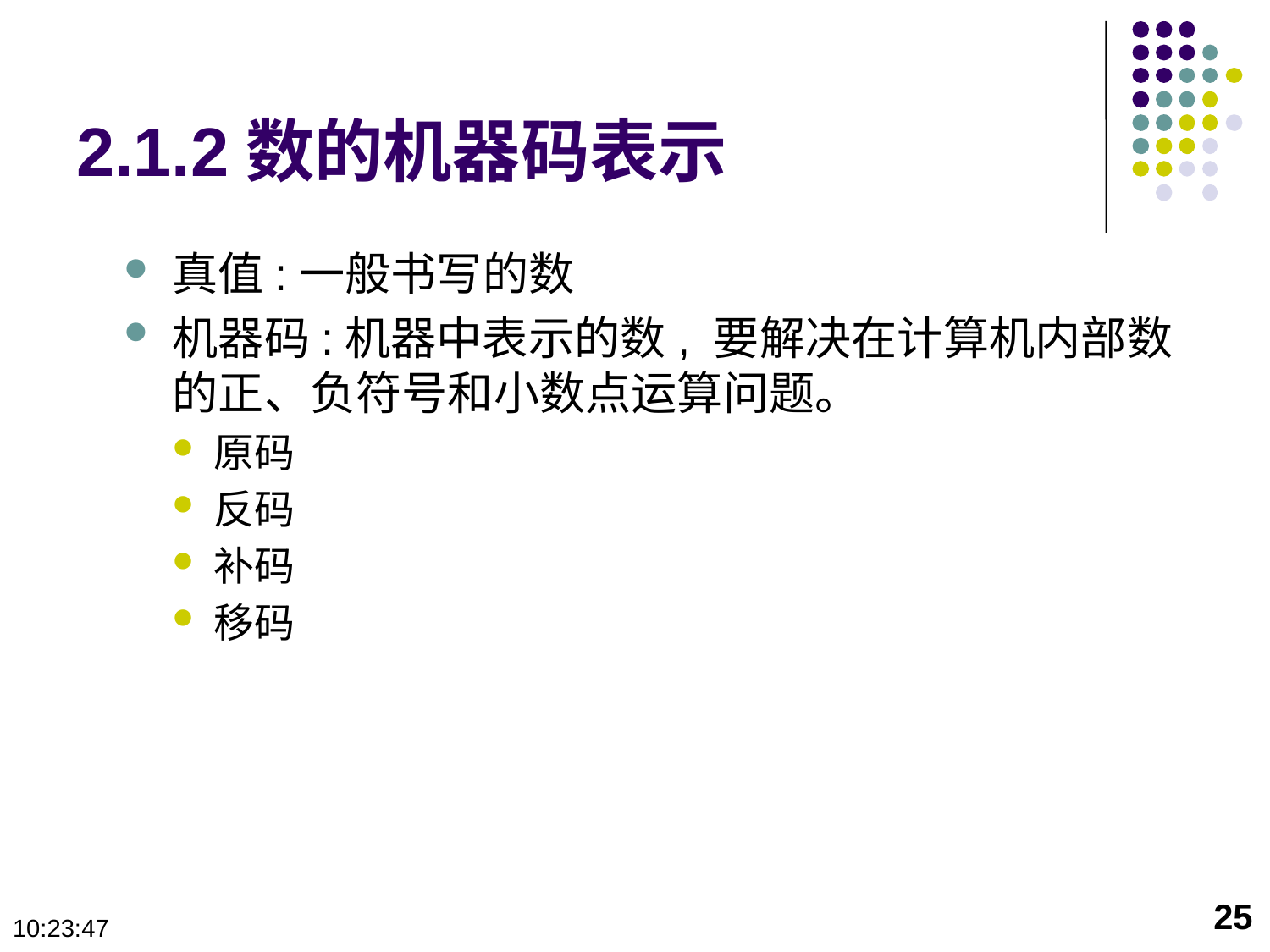

# 2.1.2数的机器码表示
真值:一般书写的数
机器码:机器中表示的数, 要解决在计算机内部数的正、负符号和小数点运算问题。
原码
反码
补码
移码

25
10:23:47